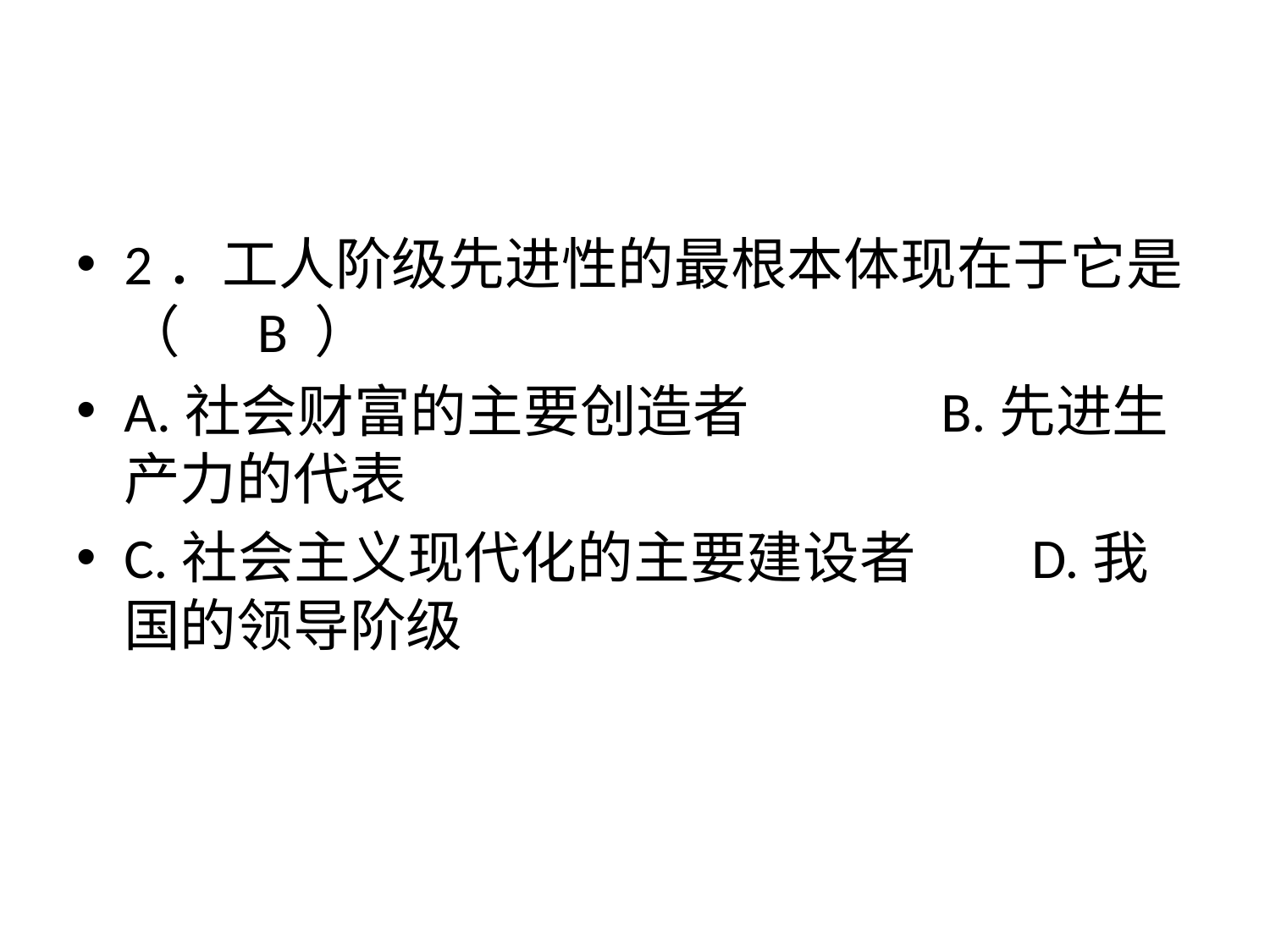

#
2．工人阶级先进性的最根本体现在于它是（     B ）
A.社会财富的主要创造者              B.先进生产力的代表
C.社会主义现代化的主要建设者        D.我国的领导阶级